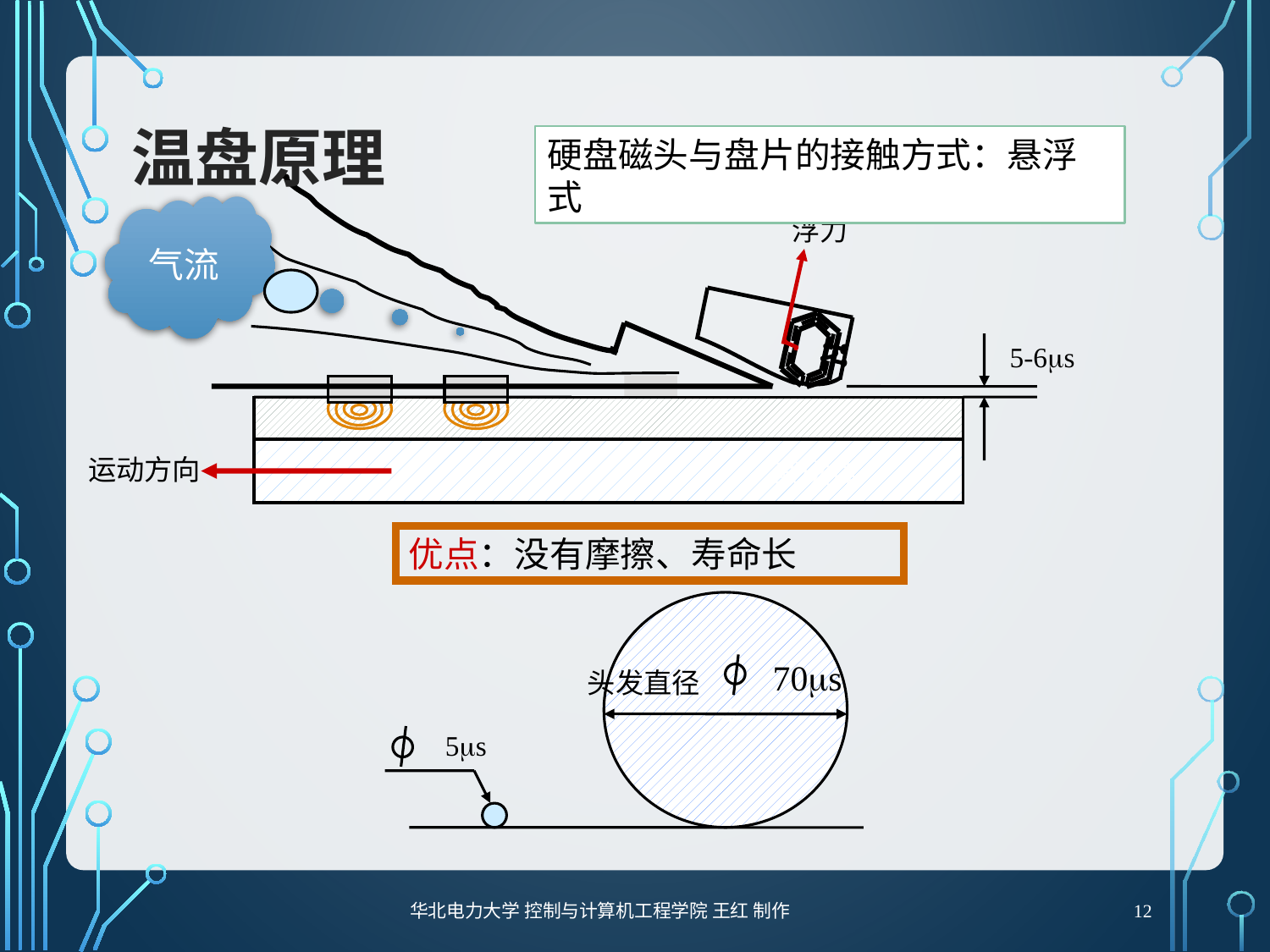

# 温盘原理
硬盘磁头与盘片的接触方式：悬浮式

气流
浮力

5-6μs

运动方向
载磁体

优点：没有摩擦、寿命长

70μs

头发直径
＋

5μs

12
华北电力大学 控制与计算机工程学院 王红 制作